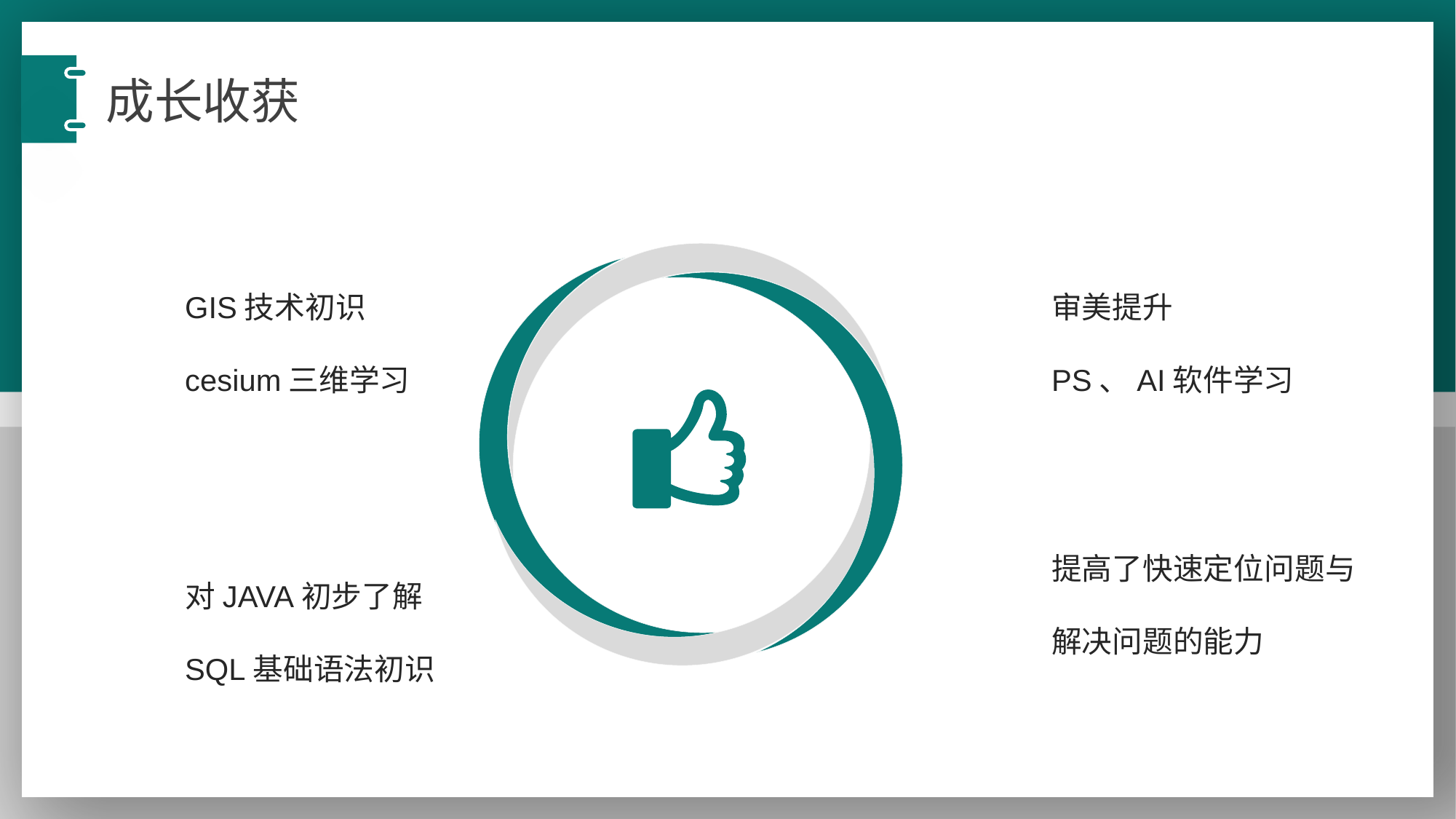

成长收获

GIS技术初识
cesium三维学习
审美提升
PS、AI软件学习

提高了快速定位问题与解决问题的能力
对JAVA初步了解
SQL基础语法初识